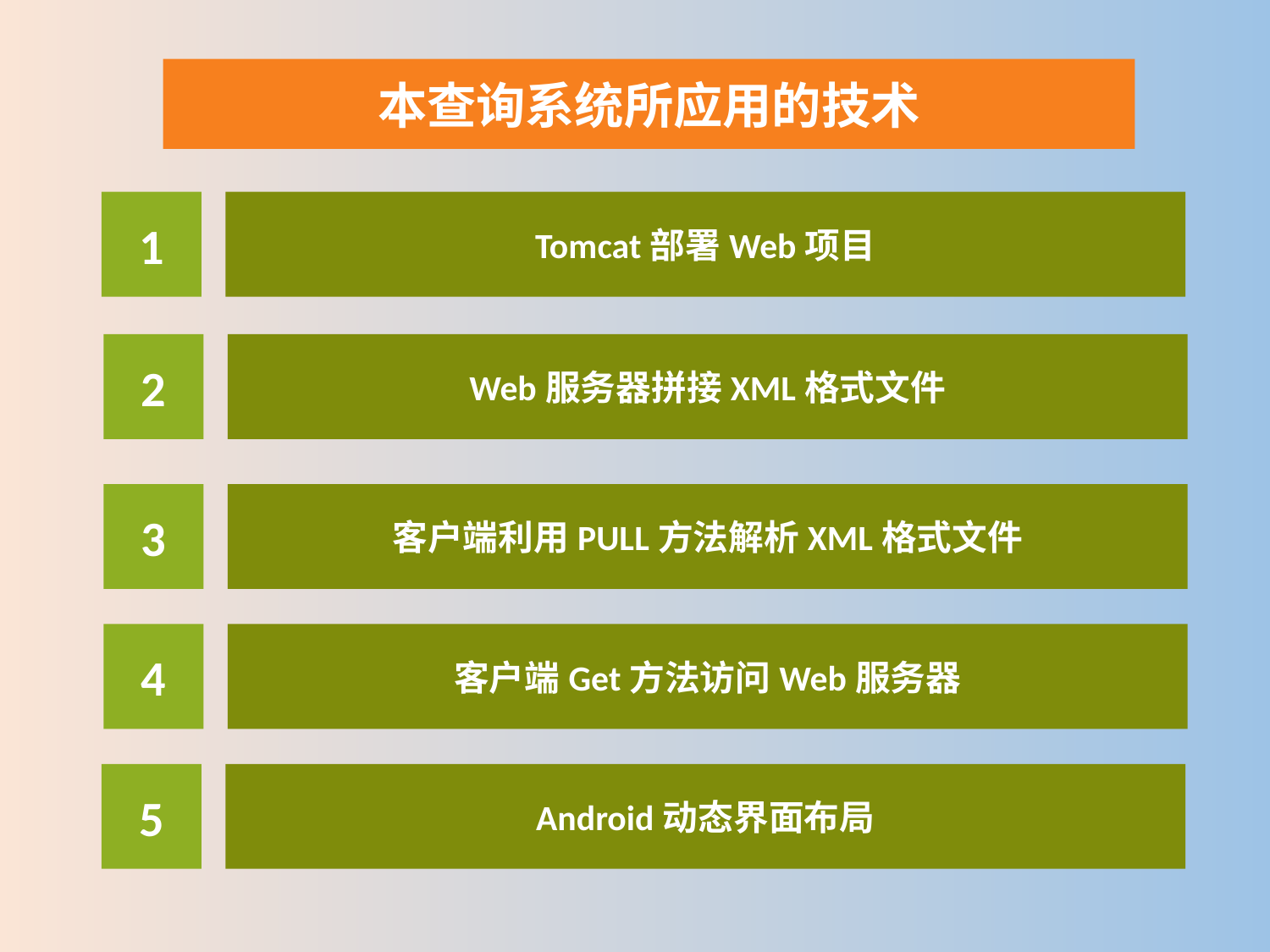

本查询系统所应用的技术
1
Tomcat部署Web项目
2
Web服务器拼接XML格式文件
3
客户端利用PULL方法解析XML格式文件
4
客户端Get方法访问Web服务器
5
Android动态界面布局